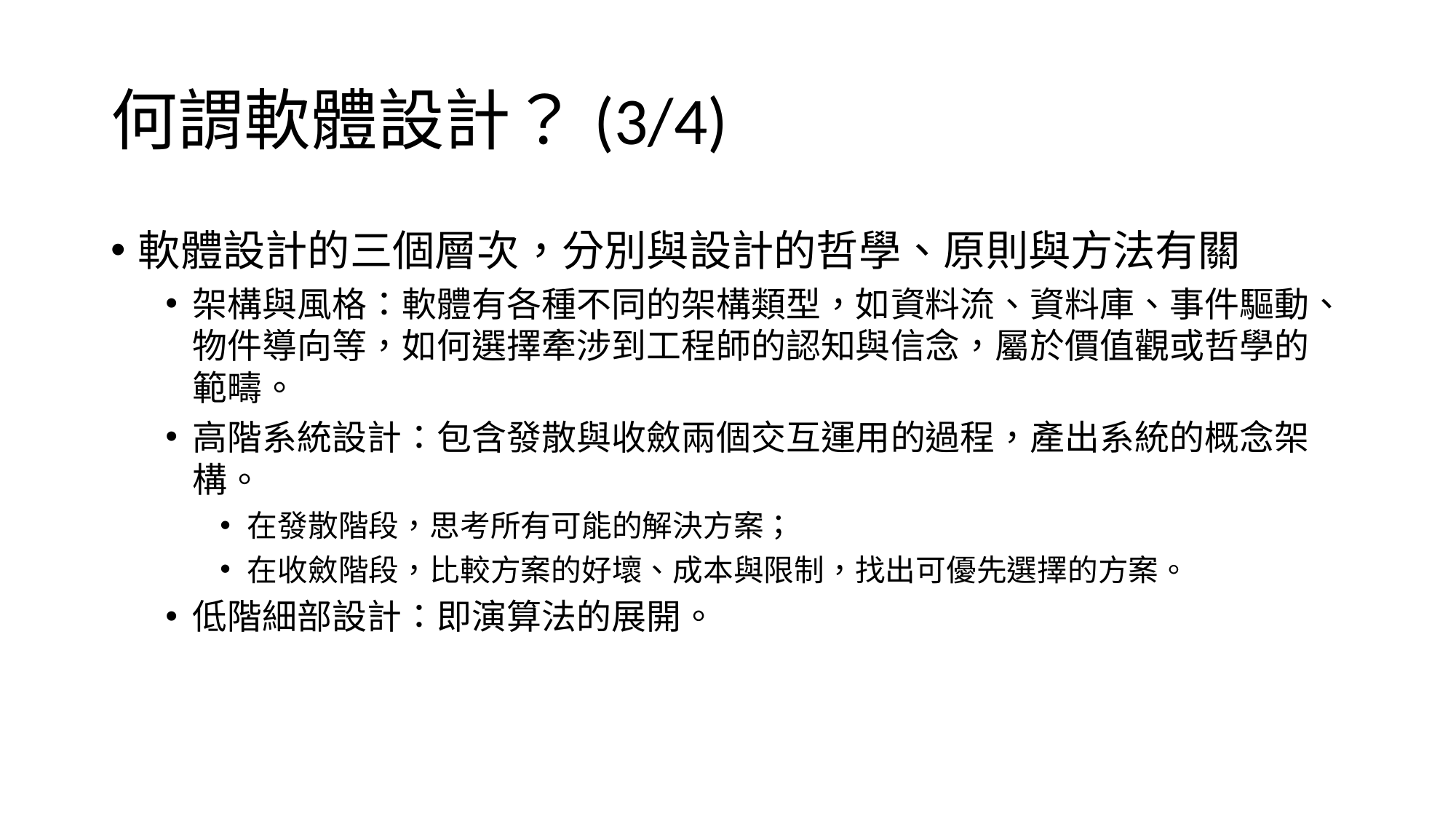

何謂軟體設計？(3/4)
軟體設計的三個層次，分別與設計的哲學、原則與方法有關
架構與風格：軟體有各種不同的架構類型，如資料流、資料庫、事件驅動、物件導向等，如何選擇牽涉到工程師的認知與信念，屬於價值觀或哲學的範疇。
高階系統設計：包含發散與收斂兩個交互運用的過程，產出系統的概念架構。
在發散階段，思考所有可能的解決方案；
在收斂階段，比較方案的好壞、成本與限制，找出可優先選擇的方案。
低階細部設計：即演算法的展開。